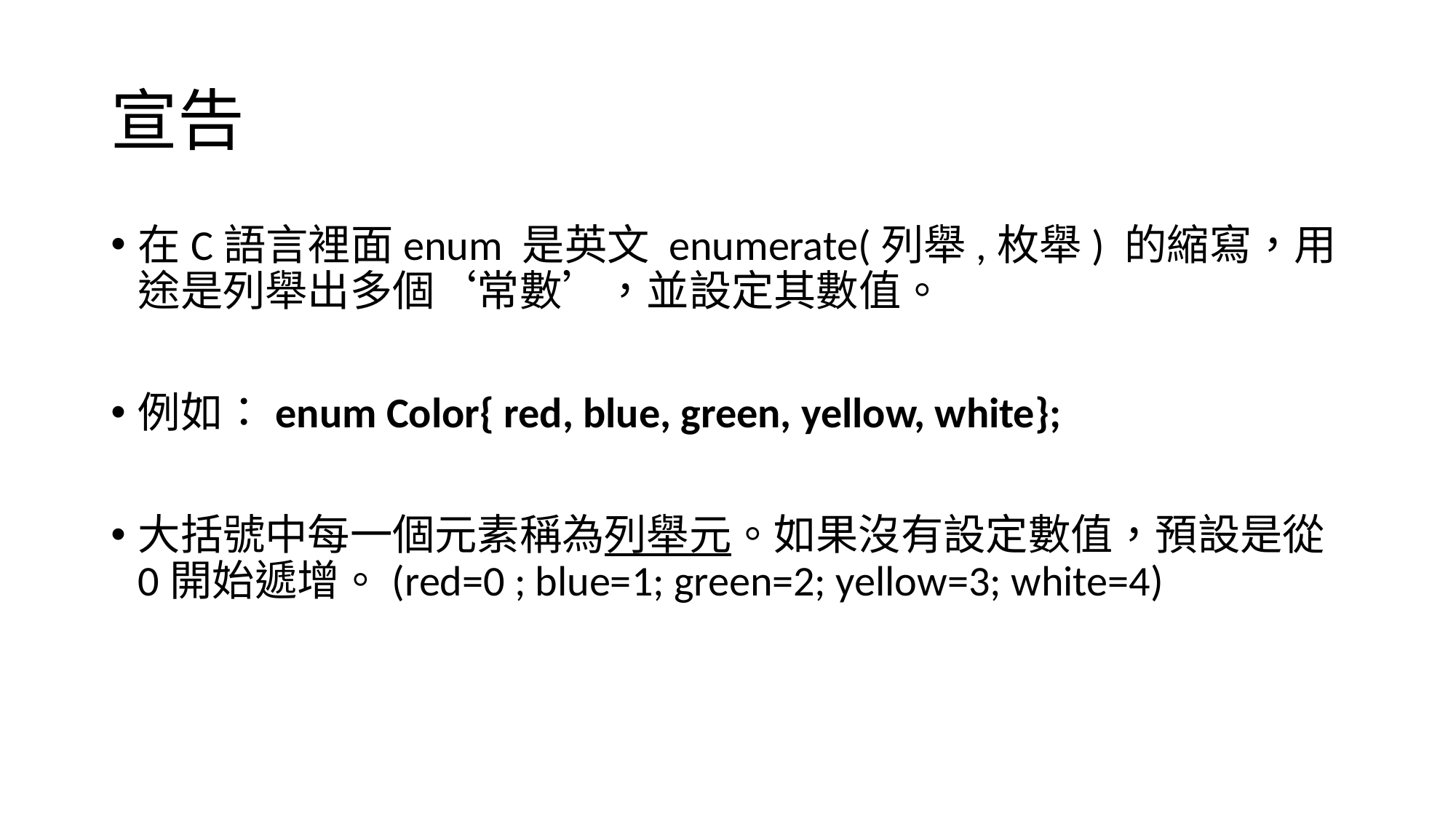

# 宣告
在C語言裡面enum 是英文 enumerate(列舉,枚舉) 的縮寫，用途是列舉出多個‘常數’，並設定其數值。

例如：enum Color{ red, blue, green, yellow, white};

大括號中每一個元素稱為列舉元。如果沒有設定數值，預設是從0開始遞增。(red=0 ; blue=1; green=2; yellow=3; white=4)